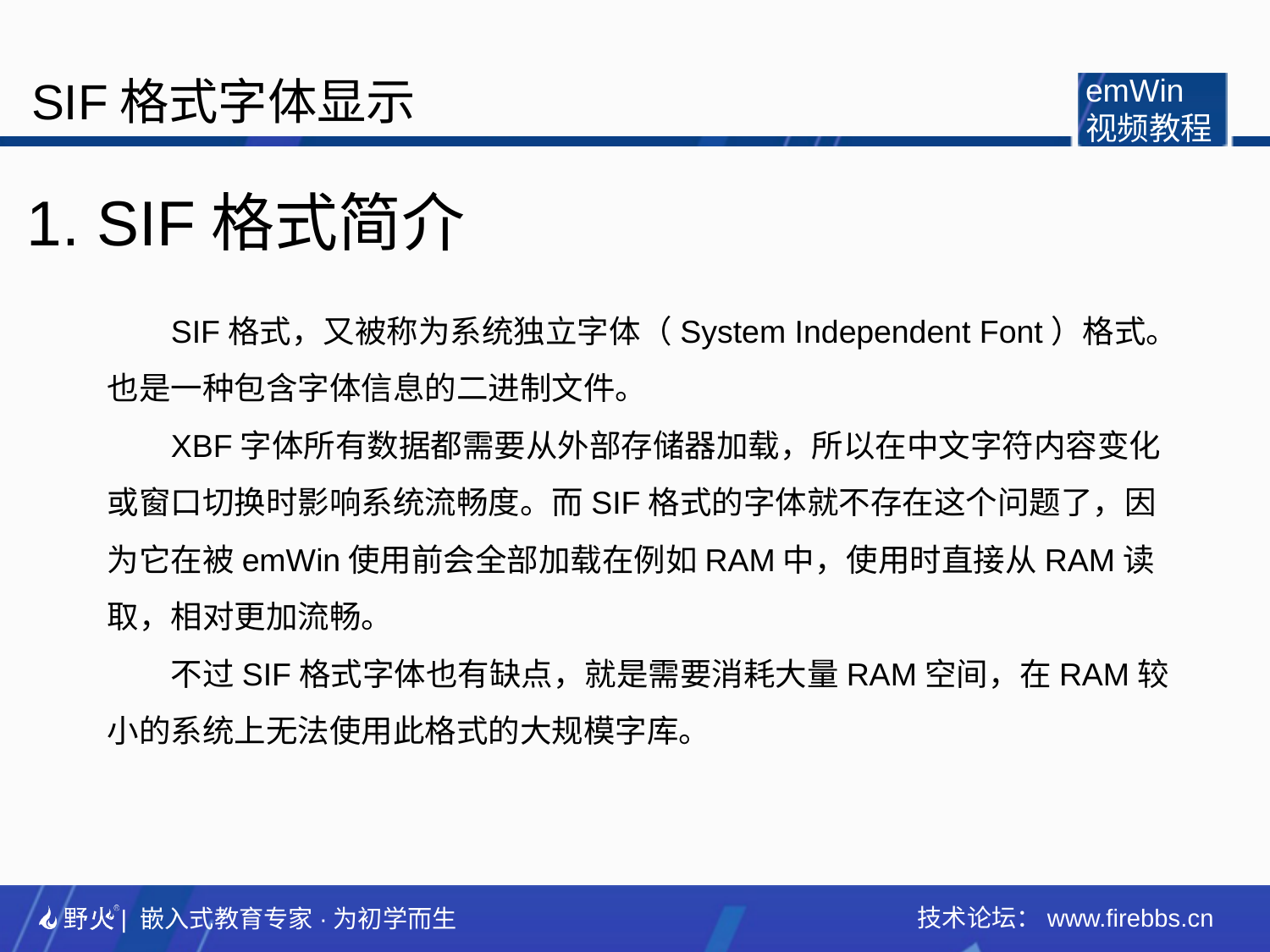

SIF格式字体显示
emWin
视频教程
1. SIF格式简介
SIF格式，又被称为系统独立字体（System Independent Font）格式。也是一种包含字体信息的二进制文件。
XBF字体所有数据都需要从外部存储器加载，所以在中文字符内容变化或窗口切换时影响系统流畅度。而SIF格式的字体就不存在这个问题了，因为它在被emWin使用前会全部加载在例如RAM中，使用时直接从RAM读取，相对更加流畅。
不过SIF格式字体也有缺点，就是需要消耗大量RAM空间，在RAM较小的系统上无法使用此格式的大规模字库。